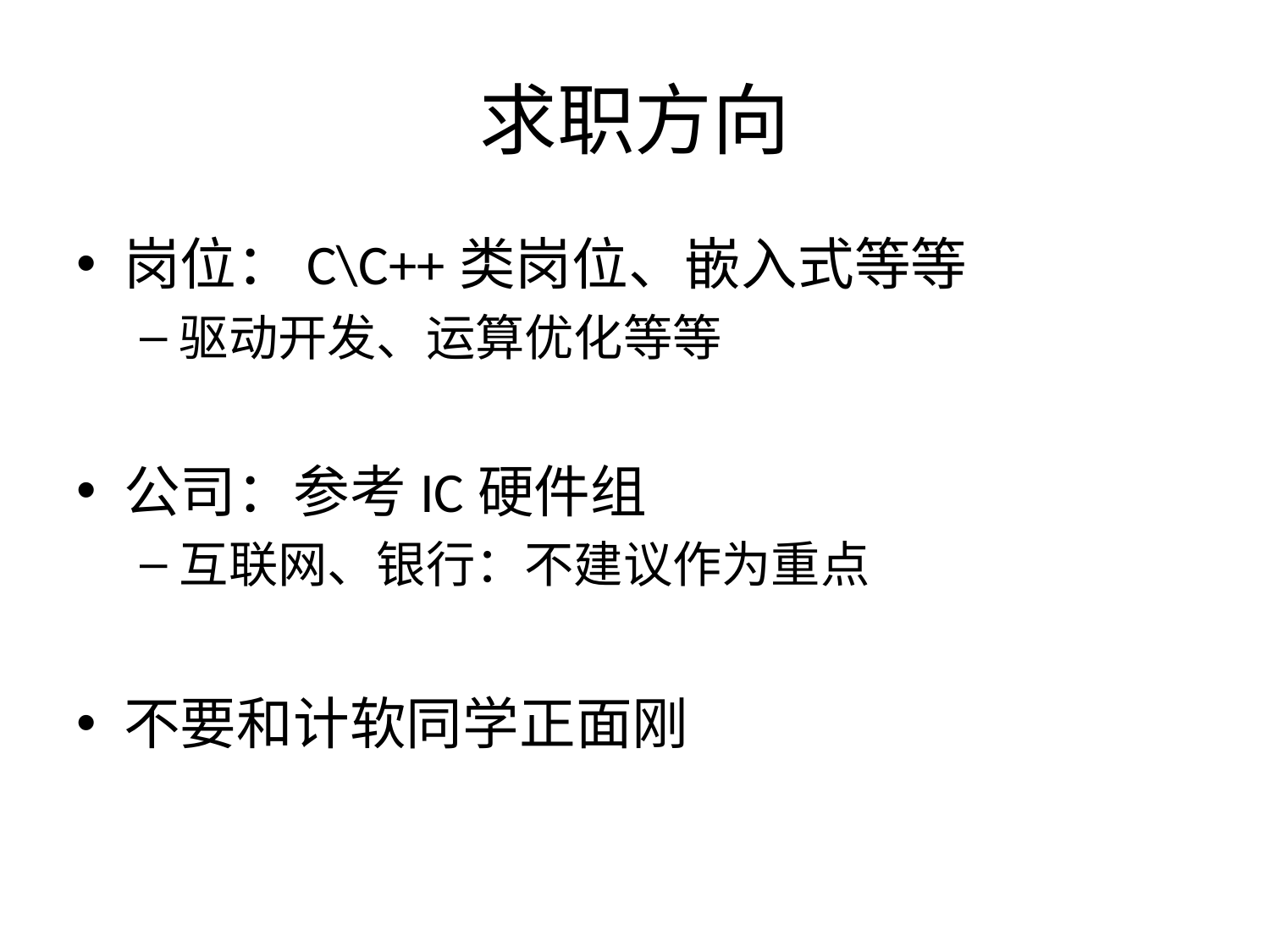

# 求职方向
岗位：C\C++类岗位、嵌入式等等
驱动开发、运算优化等等

公司：参考IC硬件组
互联网、银行：不建议作为重点

不要和计软同学正面刚